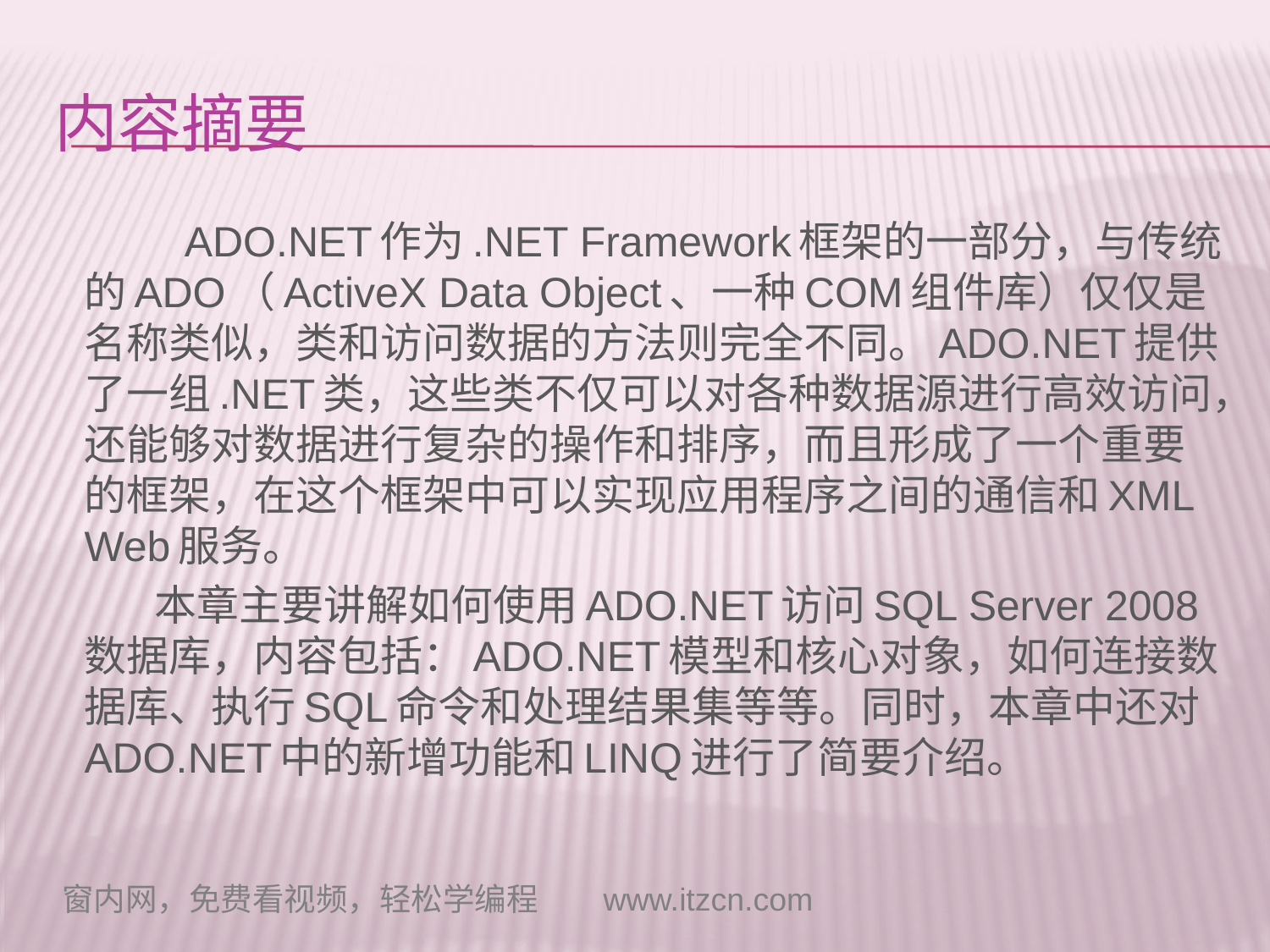

# 内容摘要
            ADO.NET作为.NET Framework框架的一部分，与传统的ADO（ActiveX Data Object、一种COM组件库）仅仅是名称类似，类和访问数据的方法则完全不同。ADO.NET提供了一组.NET类，这些类不仅可以对各种数据源进行高效访问，还能够对数据进行复杂的操作和排序，而且形成了一个重要的框架，在这个框架中可以实现应用程序之间的通信和XML Web服务。
           本章主要讲解如何使用ADO.NET访问SQL Server 2008数据库，内容包括：ADO.NET模型和核心对象，如何连接数据库、执行SQL命令和处理结果集等等。同时，本章中还对ADO.NET中的新增功能和LINQ进行了简要介绍。